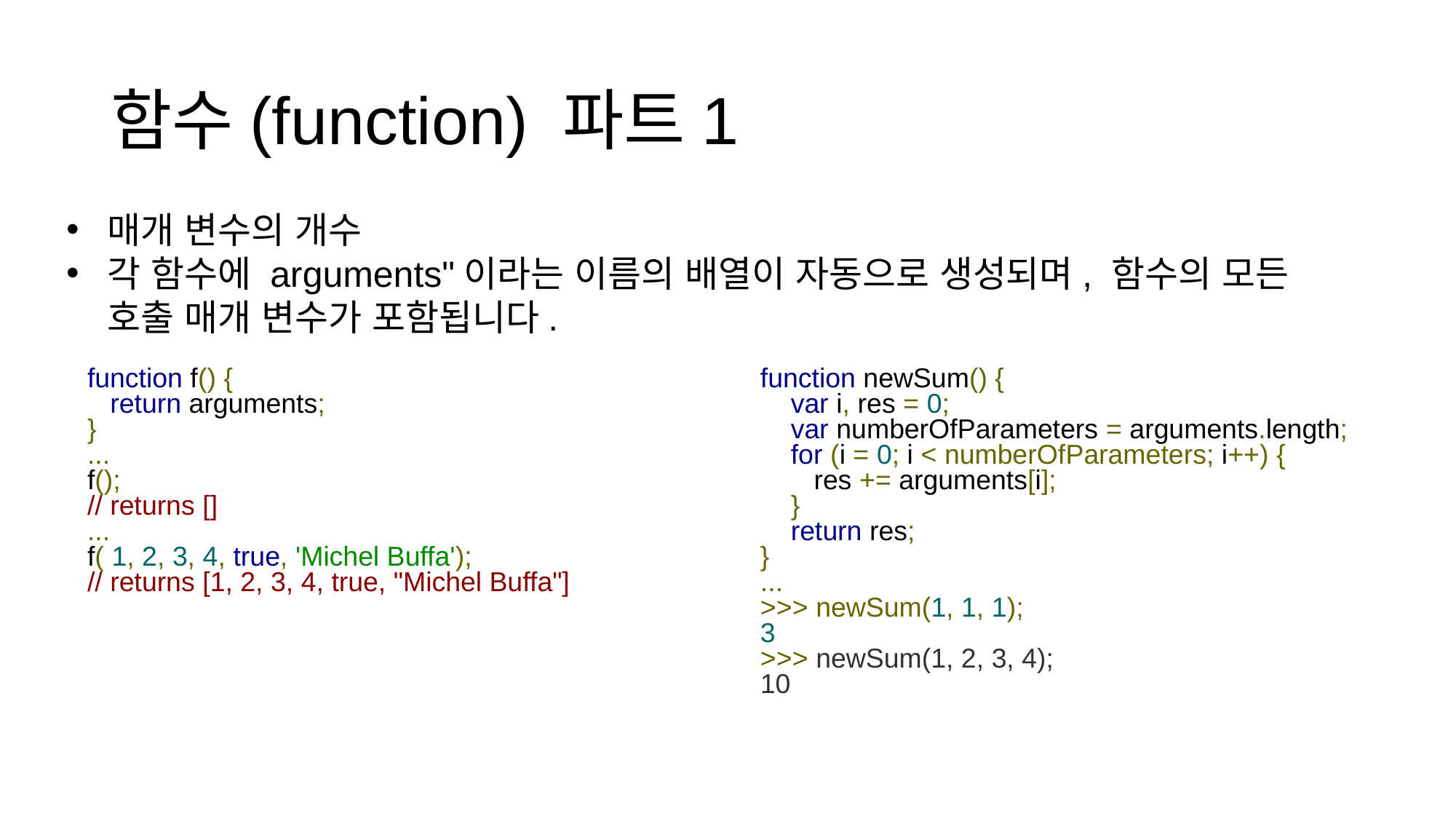

# 함수(function) 파트1
매개 변수의 개수
각 함수에 arguments"이라는 이름의 배열이 자동으로 생성되며, 함수의 모든 호출 매개 변수가 포함됩니다.

function f() {
   return arguments;
}
...
f();
// returns []
...
f( 1, 2, 3, 4, true, 'Michel Buffa');
// returns [1, 2, 3, 4, true, "Michel Buffa"]
function newSum() {
    var i, res = 0;
    var numberOfParameters = arguments.length;
    for (i = 0; i < numberOfParameters; i++) {
       res += arguments[i];
    }
    return res;
}
...
>>> newSum(1, 1, 1);
3
>>> newSum(1, 2, 3, 4);
10